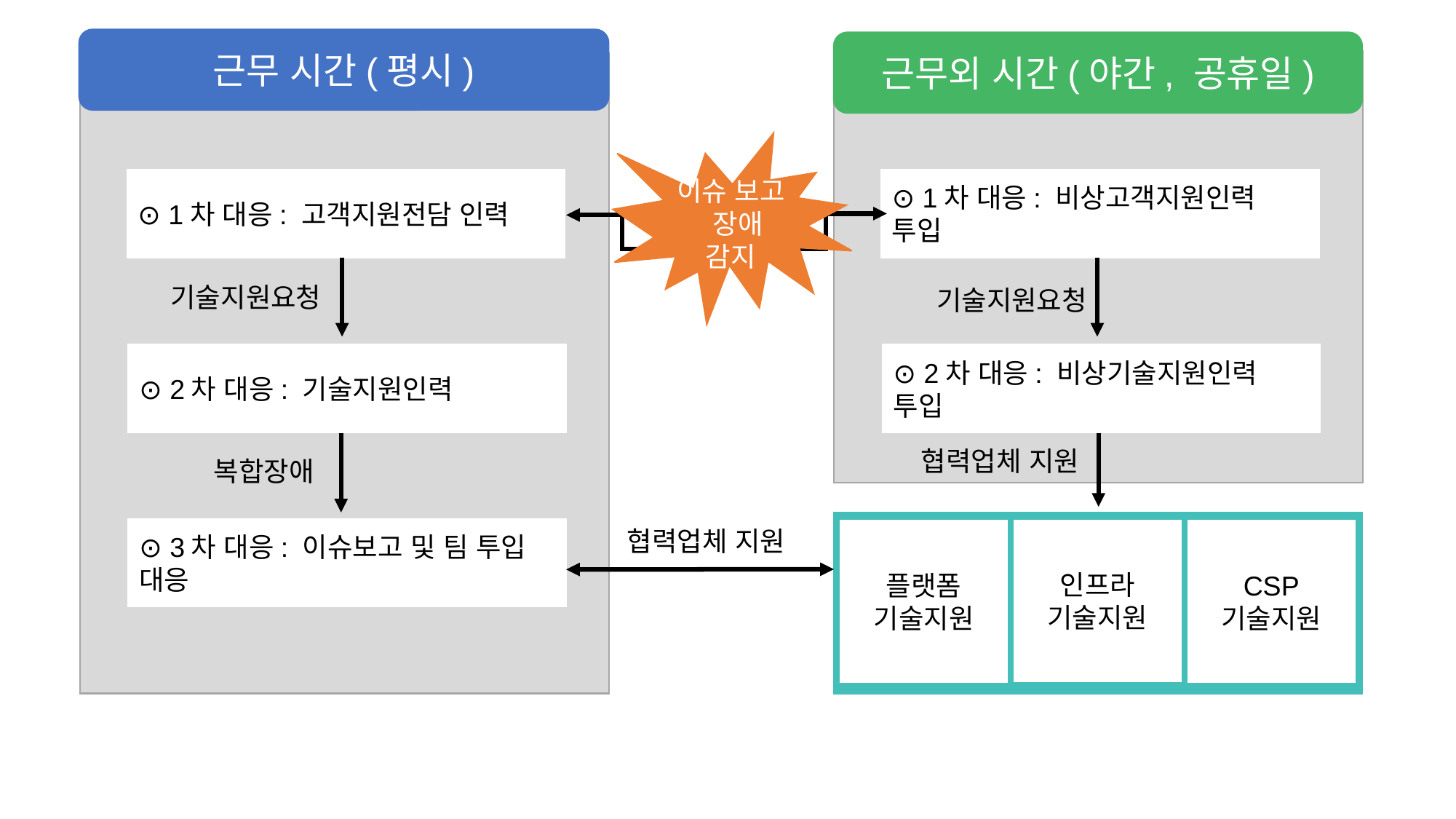

근무 시간(평시)
근무외 시간(야간, 공휴일)

이슈 보고
 장애 감지
⊙ 1차 대응: 고객지원전담 인력
⊙ 1차 대응: 비상고객지원인력 투입
기술지원요청
기술지원요청
⊙ 2차 대응: 기술지원인력
⊙ 2차 대응: 비상기술지원인력 투입
협력업체 지원
복합장애

인프라
기술지원
플랫폼
기술지원
CSP
기술지원
협력업체 지원
⊙ 3차 대응: 이슈보고 및 팀 투입 대응